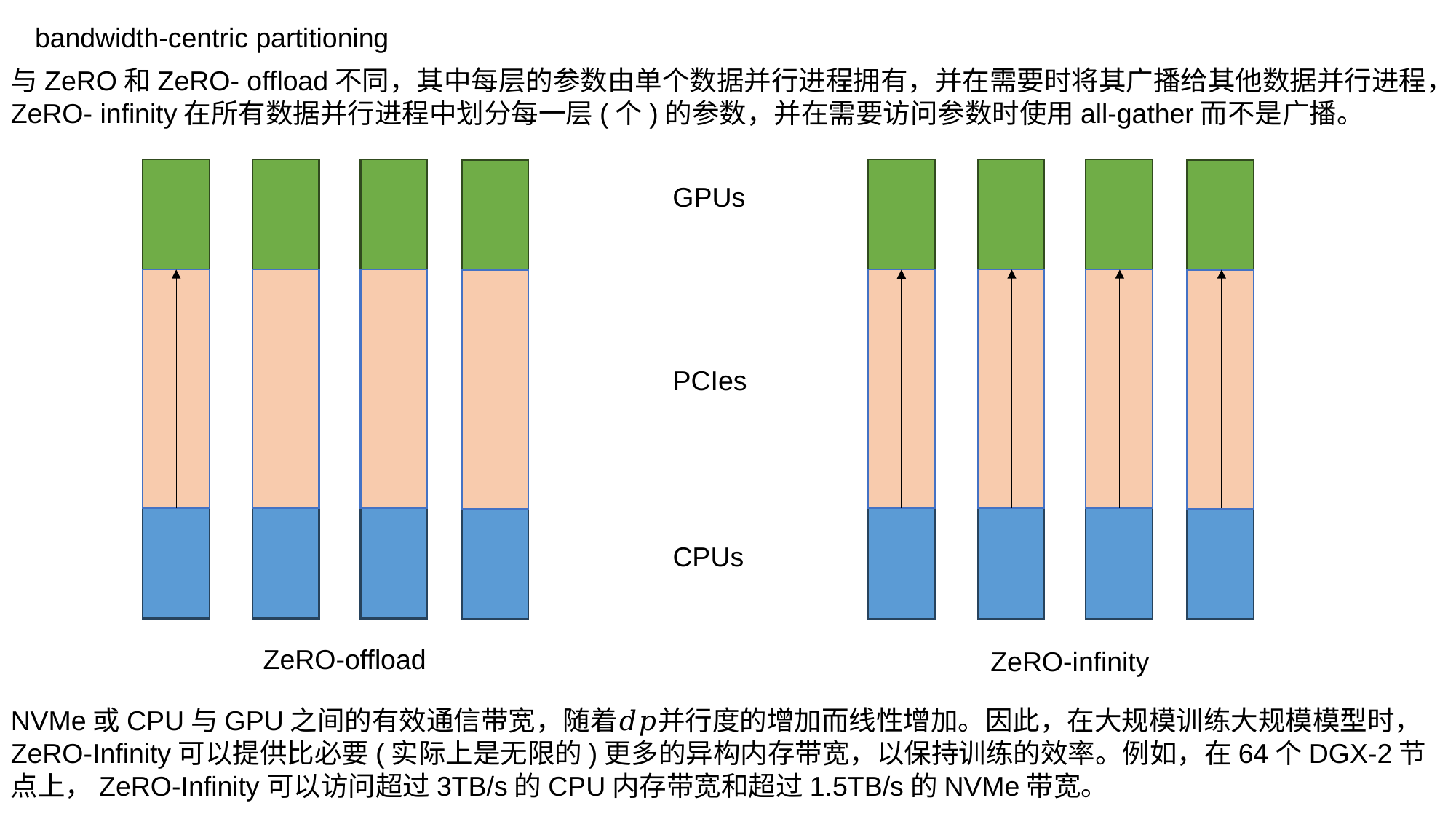

bandwidth-centric partitioning
与ZeRO和ZeRO- offload不同，其中每层的参数由单个数据并行进程拥有，并在需要时将其广播给其他数据并行进程，ZeRO- infinity在所有数据并行进程中划分每一层(个)的参数，并在需要访问参数时使用all-gather而不是广播。

GPUs

PCIes

CPUs
ZeRO-offload
ZeRO-infinity
NVMe或CPU与GPU之间的有效通信带宽，随着𝑑𝑝并行度的增加而线性增加。因此，在大规模训练大规模模型时，ZeRO-Infinity可以提供比必要(实际上是无限的)更多的异构内存带宽，以保持训练的效率。例如，在64个DGX-2节点上，ZeRO-Infinity可以访问超过3TB/s的CPU内存带宽和超过1.5TB/s的NVMe带宽。